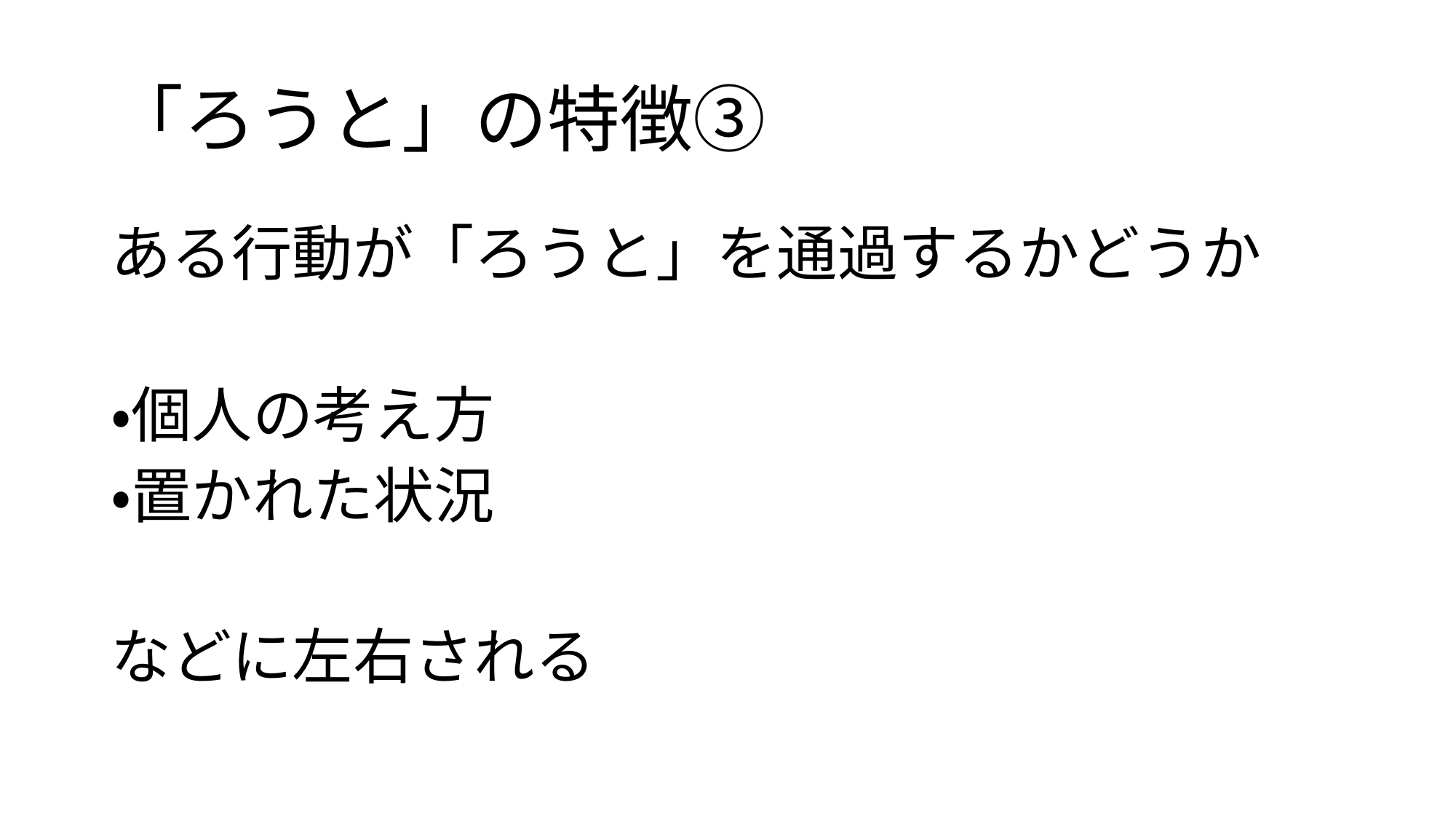

# 「ろうと」の特徴③
ある行動が「ろうと」を通過するかどうか

・個人の考え方
・置かれた状況

などに左右される